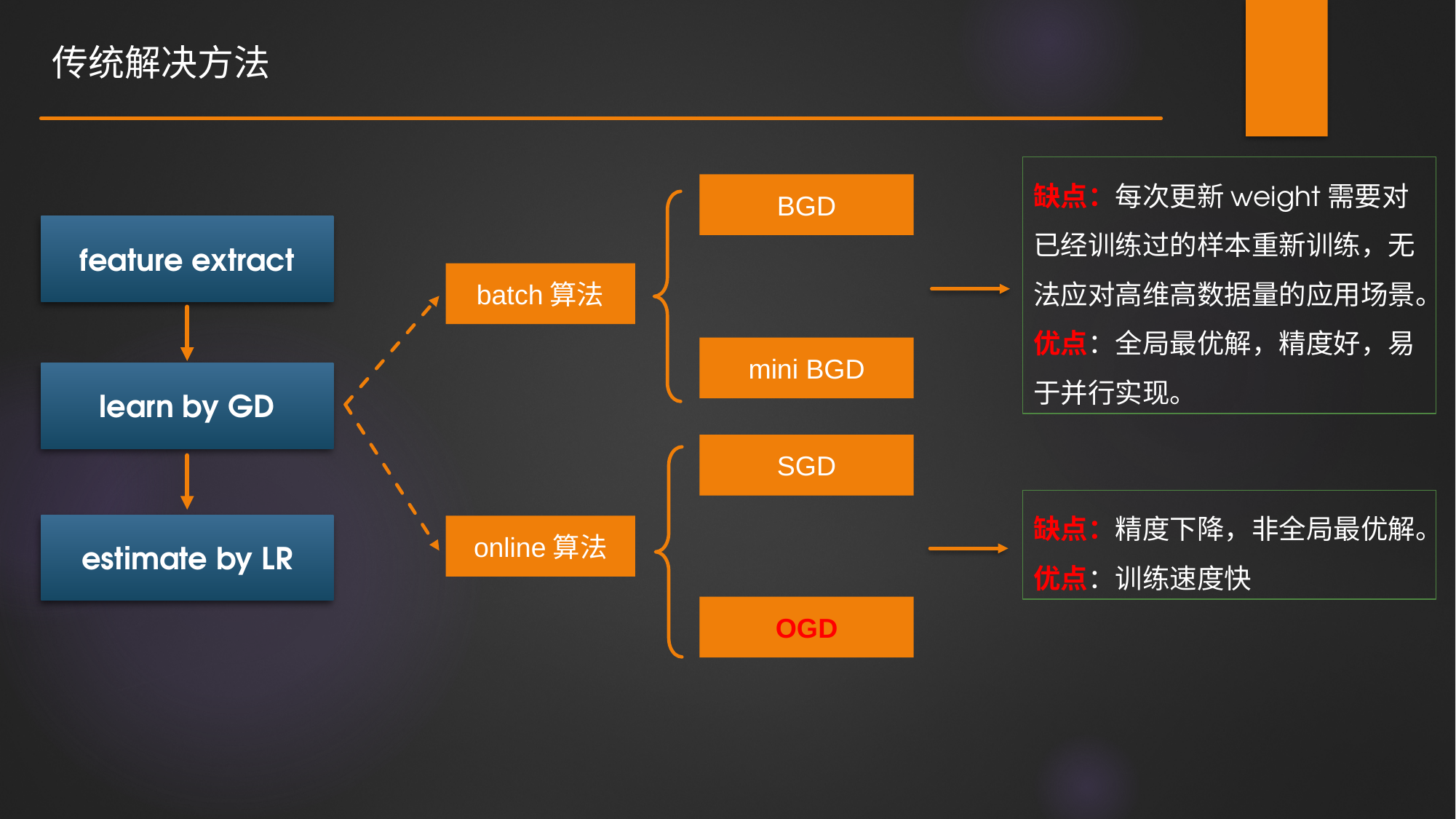

传统解决方法
缺点：每次更新weight需要对已经训练过的样本重新训练，无法应对高维高数据量的应用场景。
优点：全局最优解，精度好，易于并行实现。
BGD

batch算法
mini BGD
SGD

online算法
OGD
feature extract
learn by GD
estimate by LR
缺点：精度下降，非全局最优解。
优点：训练速度快